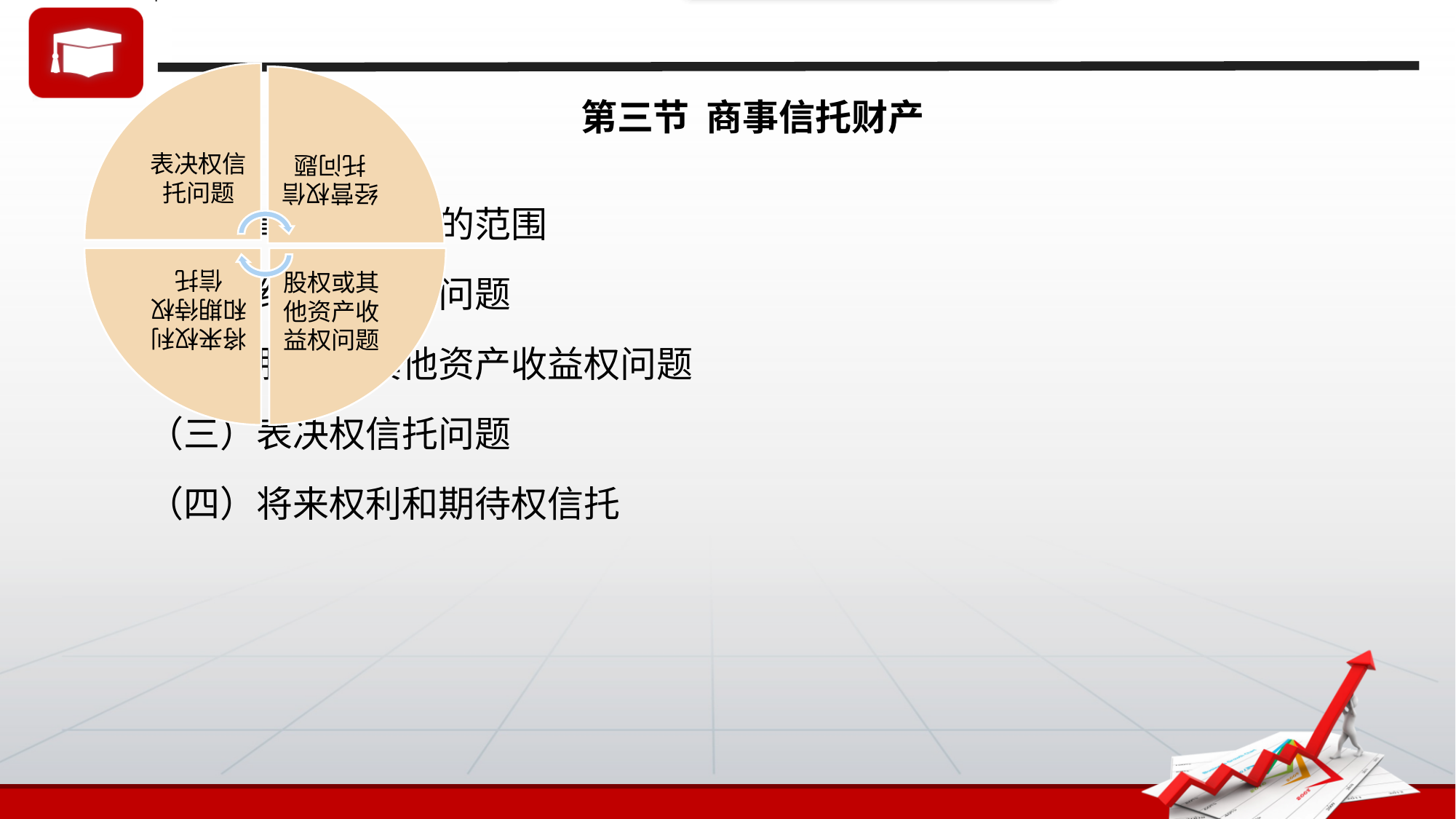

# 第三节  商事信托财产
表决权信托问题
经营权信托问题
股权或其他资产收益权问题
将来权利和期待权信托
一、商事信托财产的范围
（一）经营权信托问题
（二）股权或其他资产收益权问题
（三）表决权信托问题
（四）将来权利和期待权信托